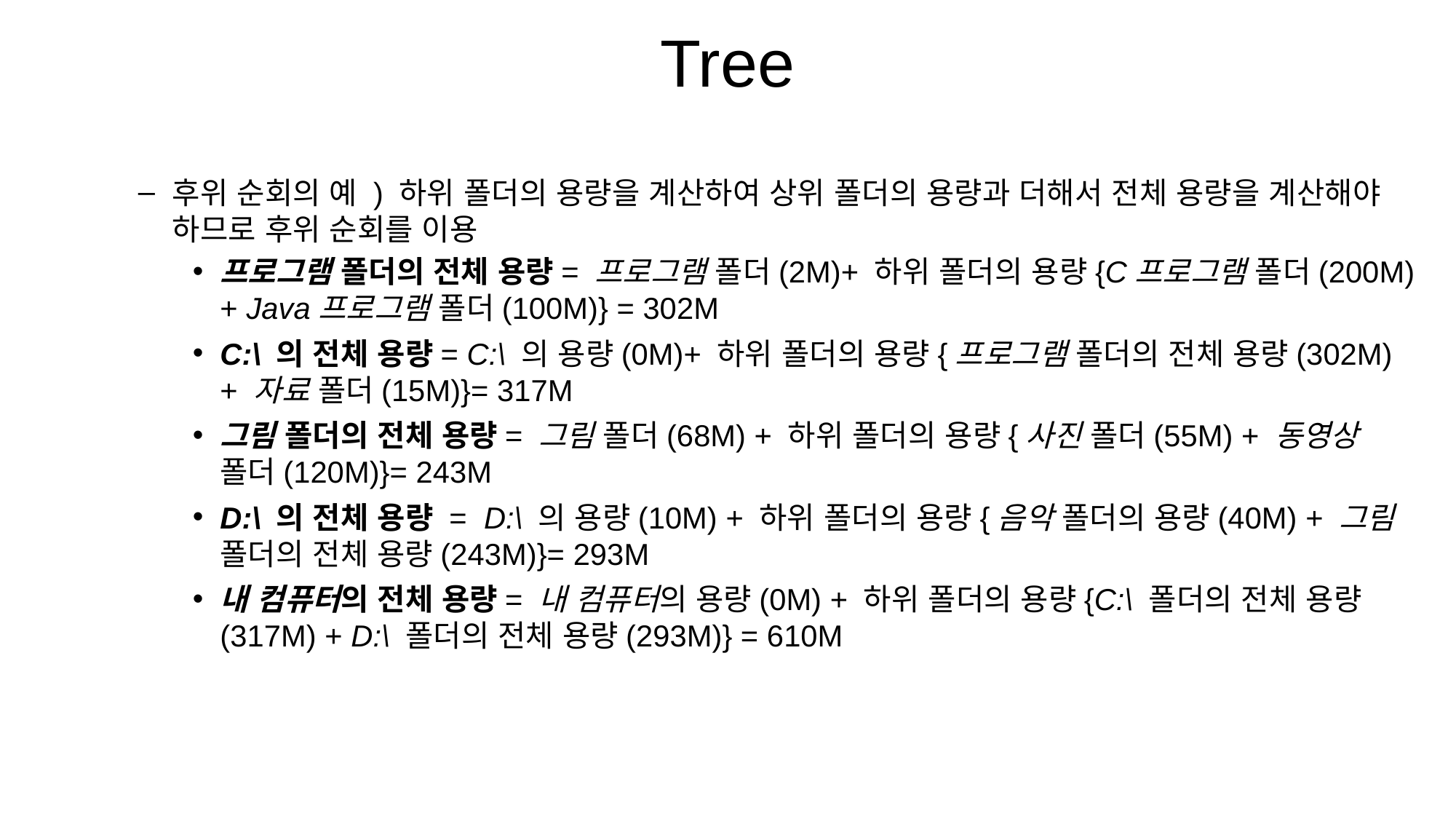

# Tree

후위 순회의 예 ) 하위 폴더의 용량을 계산하여 상위 폴더의 용량과 더해서 전체 용량을 계산해야 하므로 후위 순회를 이용
프로그램 폴더의 전체 용량= 프로그램 폴더(2M)+ 하위 폴더의 용량{C프로그램 폴더(200M) + Java프로그램 폴더(100M)} = 302M
C:\ 의 전체 용량= C:\ 의 용량(0M)+ 하위 폴더의 용량{프로그램 폴더의 전체 용량(302M) + 자료 폴더(15M)}= 317M
그림 폴더의 전체 용량= 그림 폴더(68M) + 하위 폴더의 용량{사진 폴더(55M) + 동영상 폴더(120M)}= 243M
D:\ 의 전체 용량 =  D:\ 의 용량(10M) + 하위 폴더의 용량{음악 폴더의 용량(40M) + 그림 폴더의 전체 용량(243M)}= 293M
내 컴퓨터의 전체 용량= 내 컴퓨터의 용량(0M) + 하위 폴더의 용량{C:\ 폴더의 전체 용량(317M) + D:\ 폴더의 전체 용량(293M)} = 610M